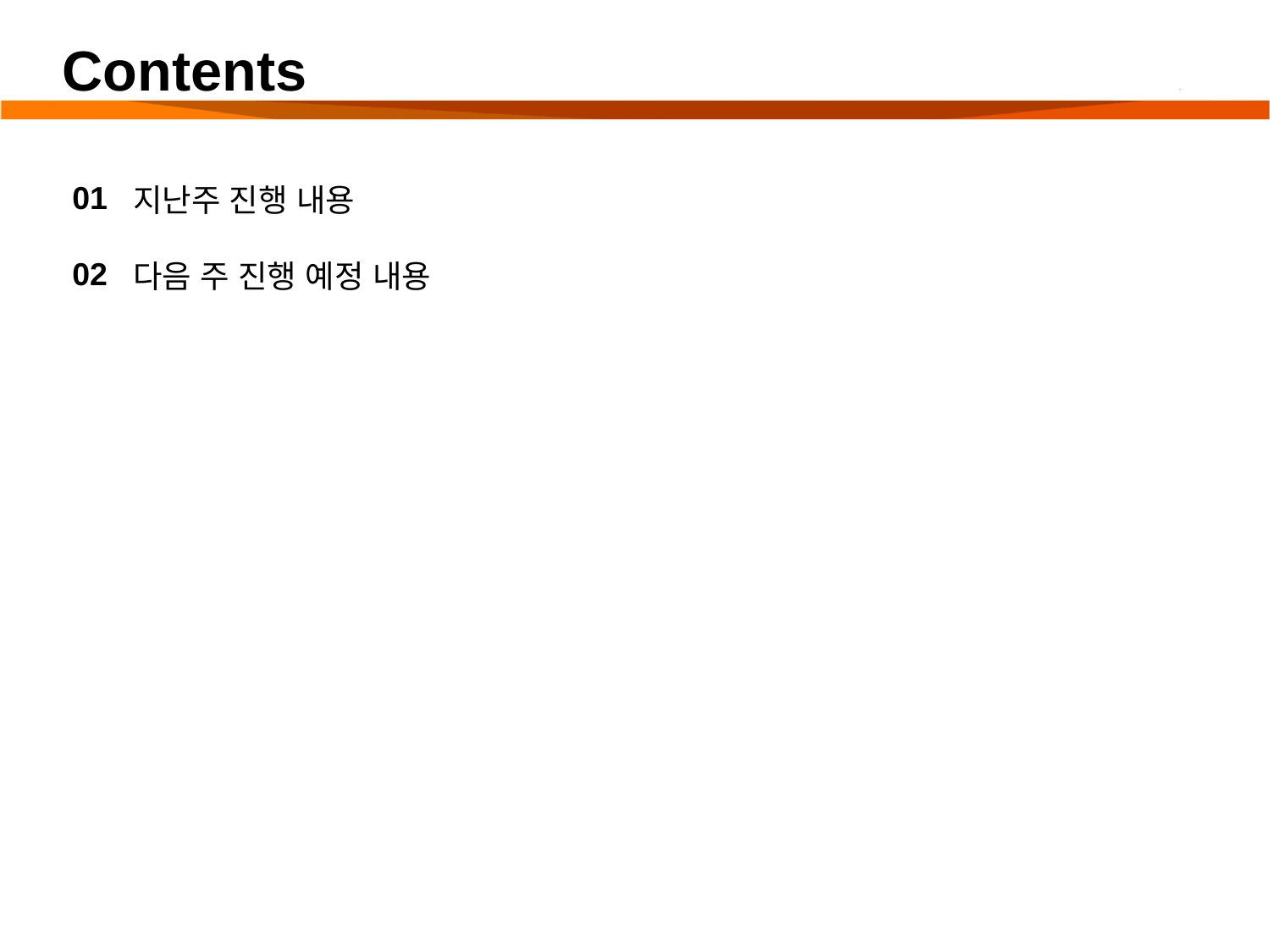

# Contents
01

02

지난주 진행 내용

다음 주 진행 예정 내용